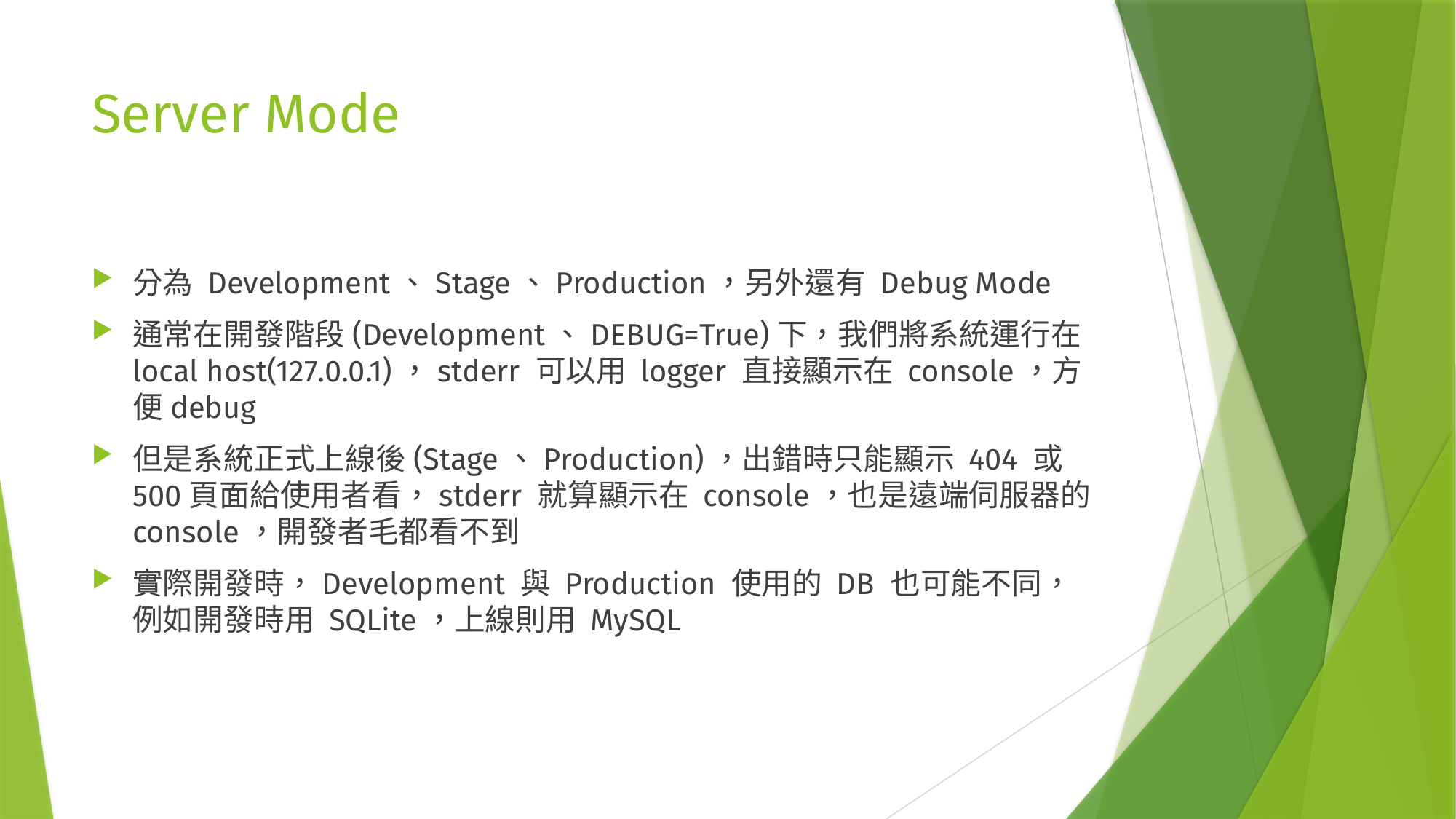

# Server Mode
分為 Development、Stage、Production，另外還有 Debug Mode
通常在開發階段(Development、DEBUG=True)下，我們將系統運行在 local host(127.0.0.1)，stderr 可以用 logger 直接顯示在 console，方便debug
但是系統正式上線後(Stage、Production)，出錯時只能顯示 404 或 500頁面給使用者看，stderr 就算顯示在 console，也是遠端伺服器的 console，開發者毛都看不到
實際開發時，Development 與 Production 使用的 DB 也可能不同，例如開發時用 SQLite，上線則用 MySQL